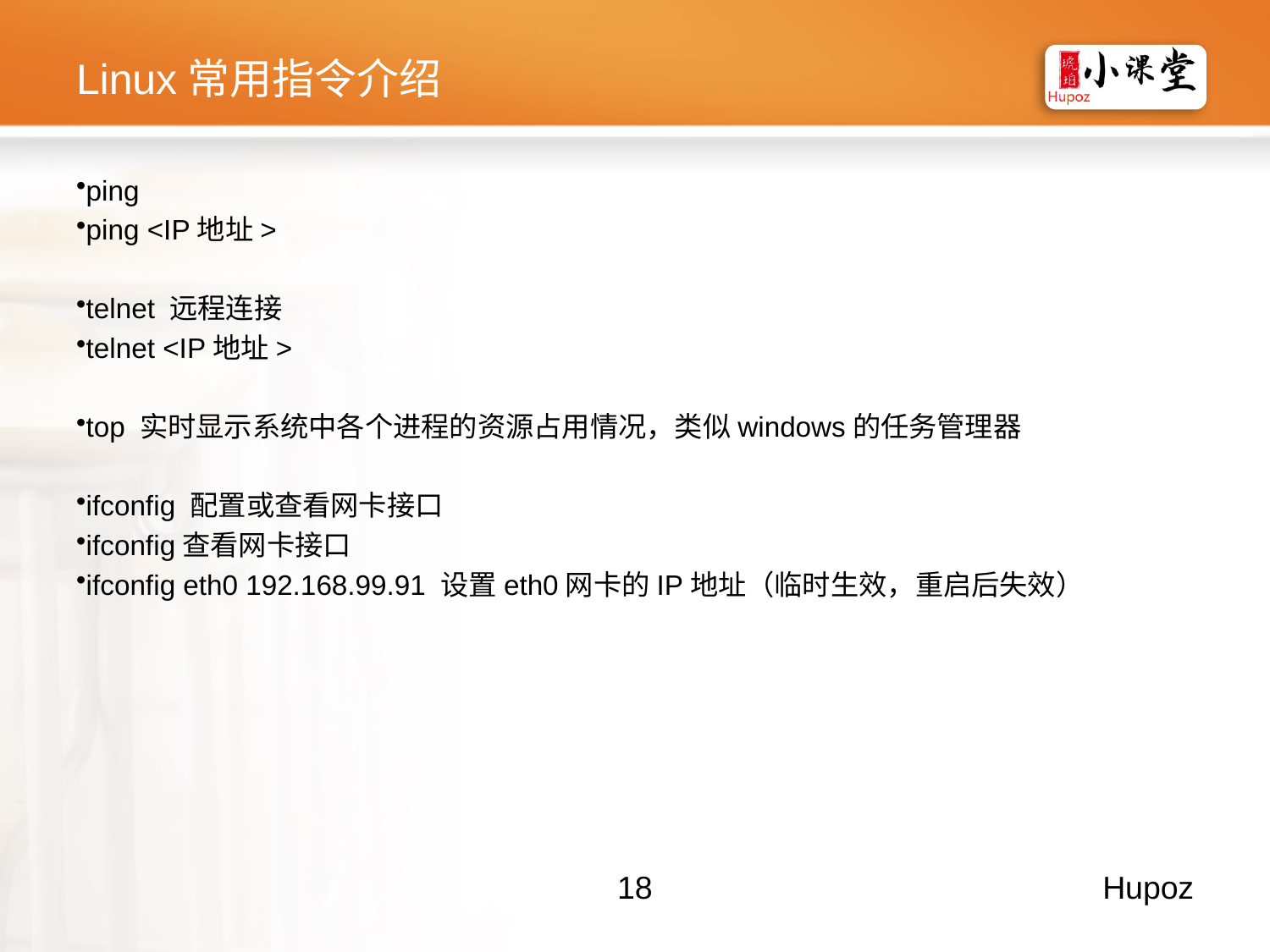

# Linux常用指令介绍
ping
ping <IP地址>

telnet 远程连接
telnet <IP地址>

top 实时显示系统中各个进程的资源占用情况，类似windows的任务管理器

ifconfig 配置或查看网卡接口
ifconfig查看网卡接口
ifconfig eth0 192.168.99.91 设置eth0网卡的IP地址（临时生效，重启后失效）